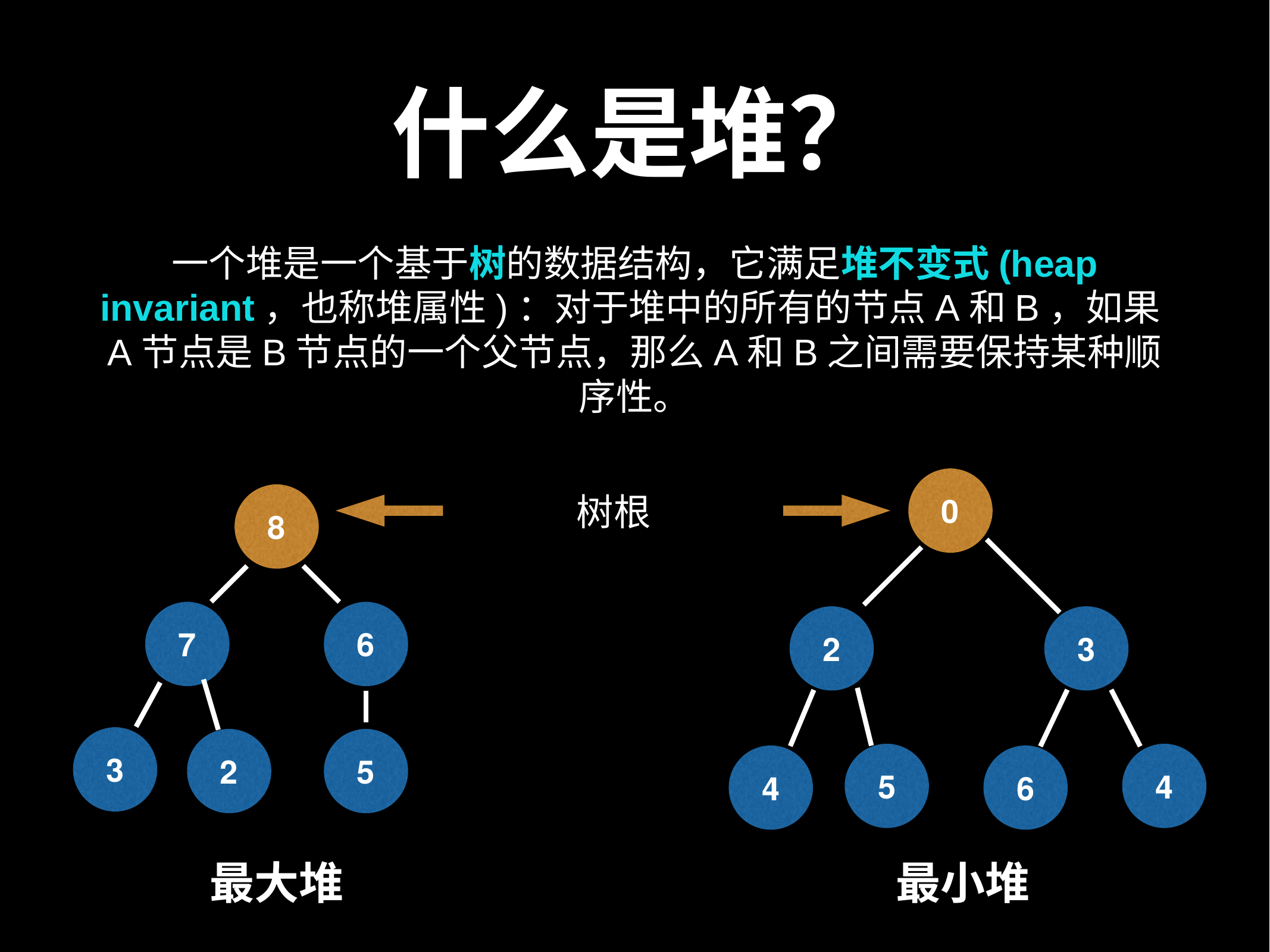

# 什么是堆？
一个堆是一个基于树的数据结构，它满足堆不变式(heap invariant，也称堆属性)：对于堆中的所有的节点A和B，如果A节点是B节点的一个父节点，那么A和B之间需要保持某种顺序性。
0
树根
8

7
6
2
3

3
2
5
5
4
4
6
最小堆
最大堆